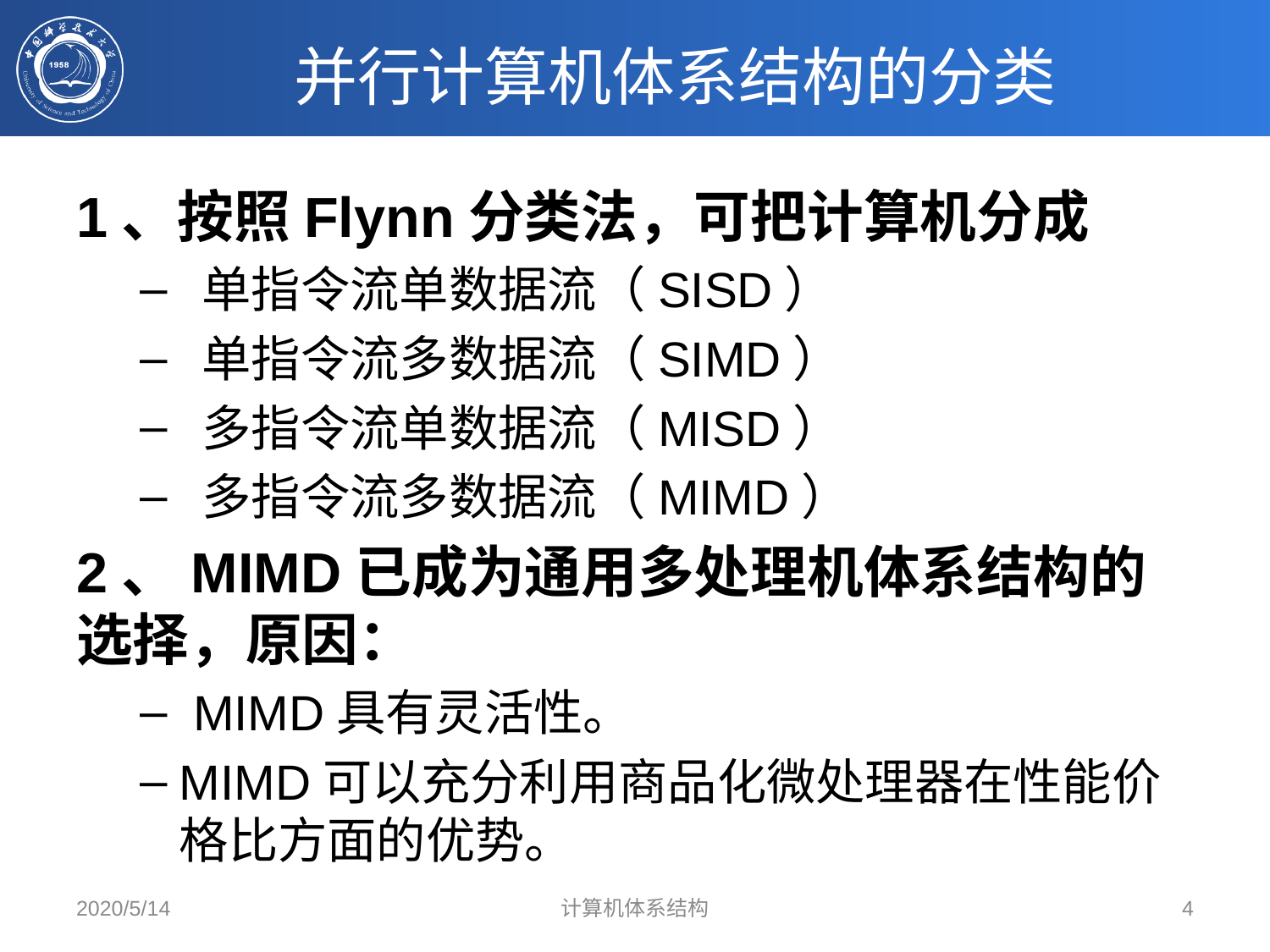

# 并行计算机体系结构的分类
1、按照Flynn分类法，可把计算机分成
 单指令流单数据流（SISD）
 单指令流多数据流（SIMD）
 多指令流单数据流（MISD）
 多指令流多数据流（MIMD）
2、MIMD已成为通用多处理机体系结构的选择，原因：
 MIMD具有灵活性。
MIMD可以充分利用商品化微处理器在性能价格比方面的优势。
2020/5/14
计算机体系结构
4